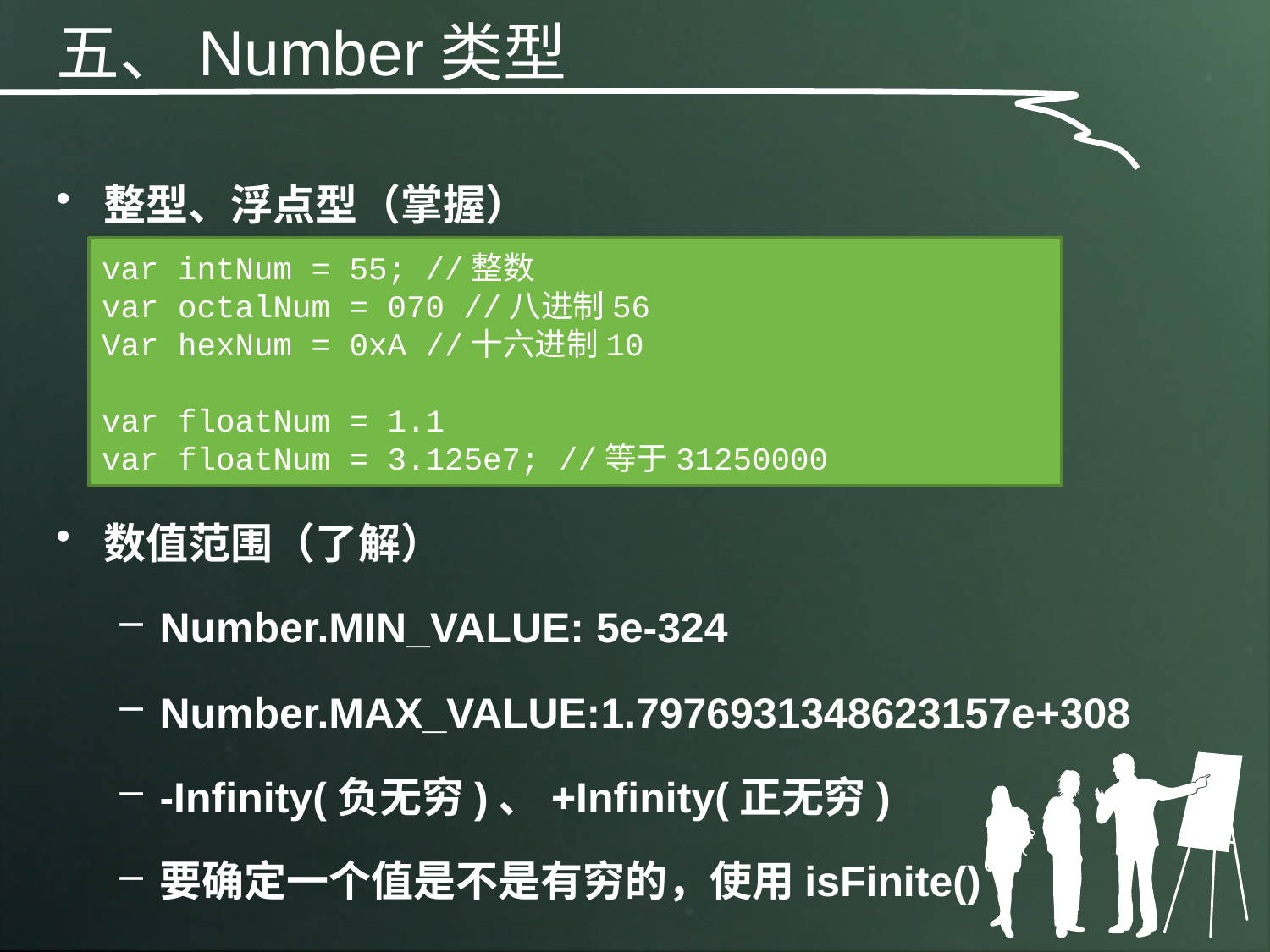

五、Number类型

整型、浮点型（掌握）

数值范围（了解）
Number.MIN_VALUE: 5e-324
Number.MAX_VALUE:1.7976931348623157e+308
-Infinity(负无穷)、+Infinity(正无穷)
要确定一个值是不是有穷的，使用isFinite()
var intNum = 55; //整数
var octalNum = 070 //八进制56
Var hexNum = 0xA //十六进制10

var floatNum = 1.1
var floatNum = 3.125e7; //等于31250000